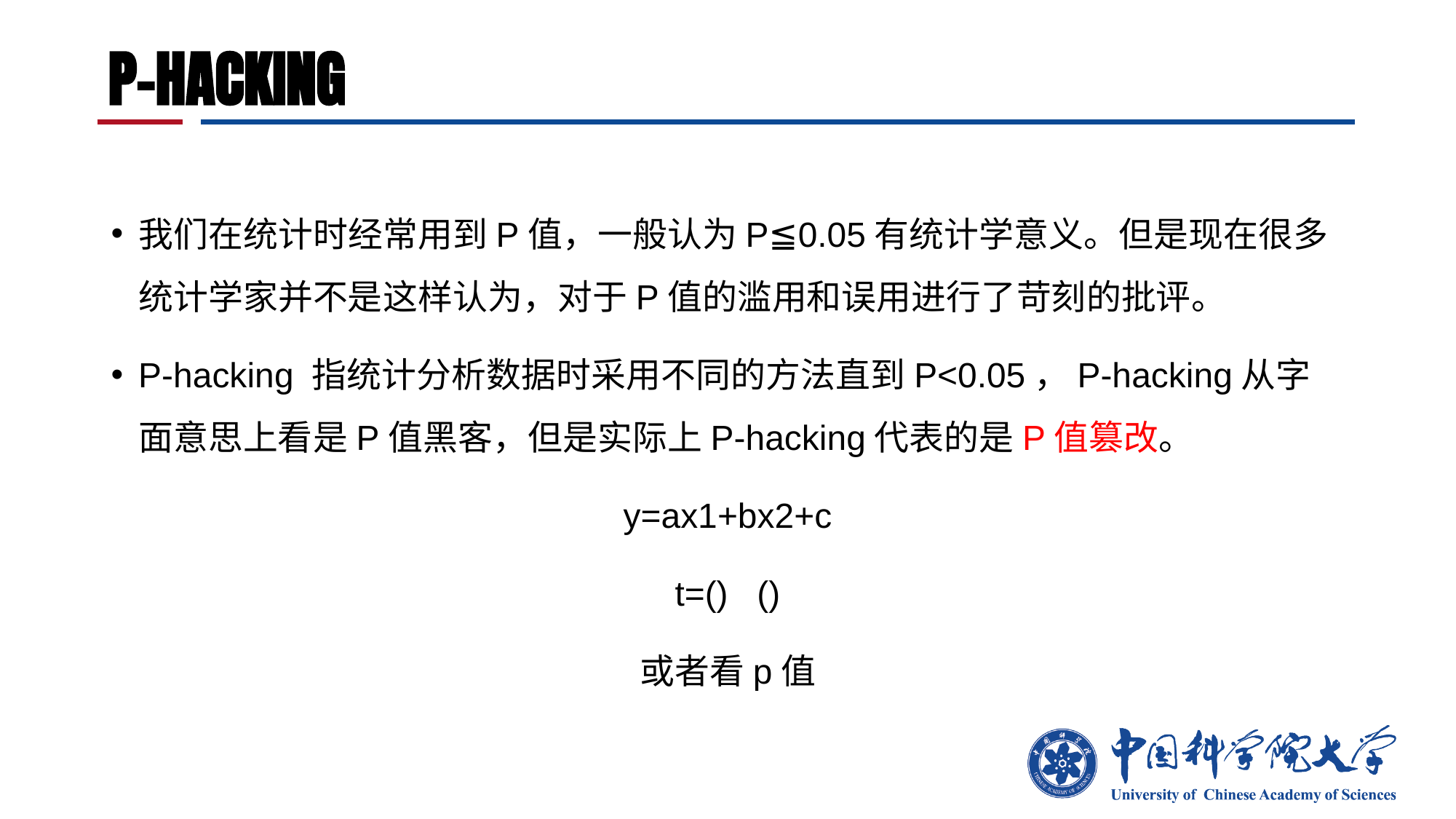

# P-HACKING
我们在统计时经常用到P值，一般认为P≦0.05有统计学意义。但是现在很多统计学家并不是这样认为，对于P值的滥用和误用进行了苛刻的批评。
P-hacking 指统计分析数据时采用不同的方法直到P<0.05，P-hacking从字面意思上看是P值黑客，但是实际上P-hacking代表的是P值篡改。
y=ax1+bx2+c
t=()   ()
或者看p值